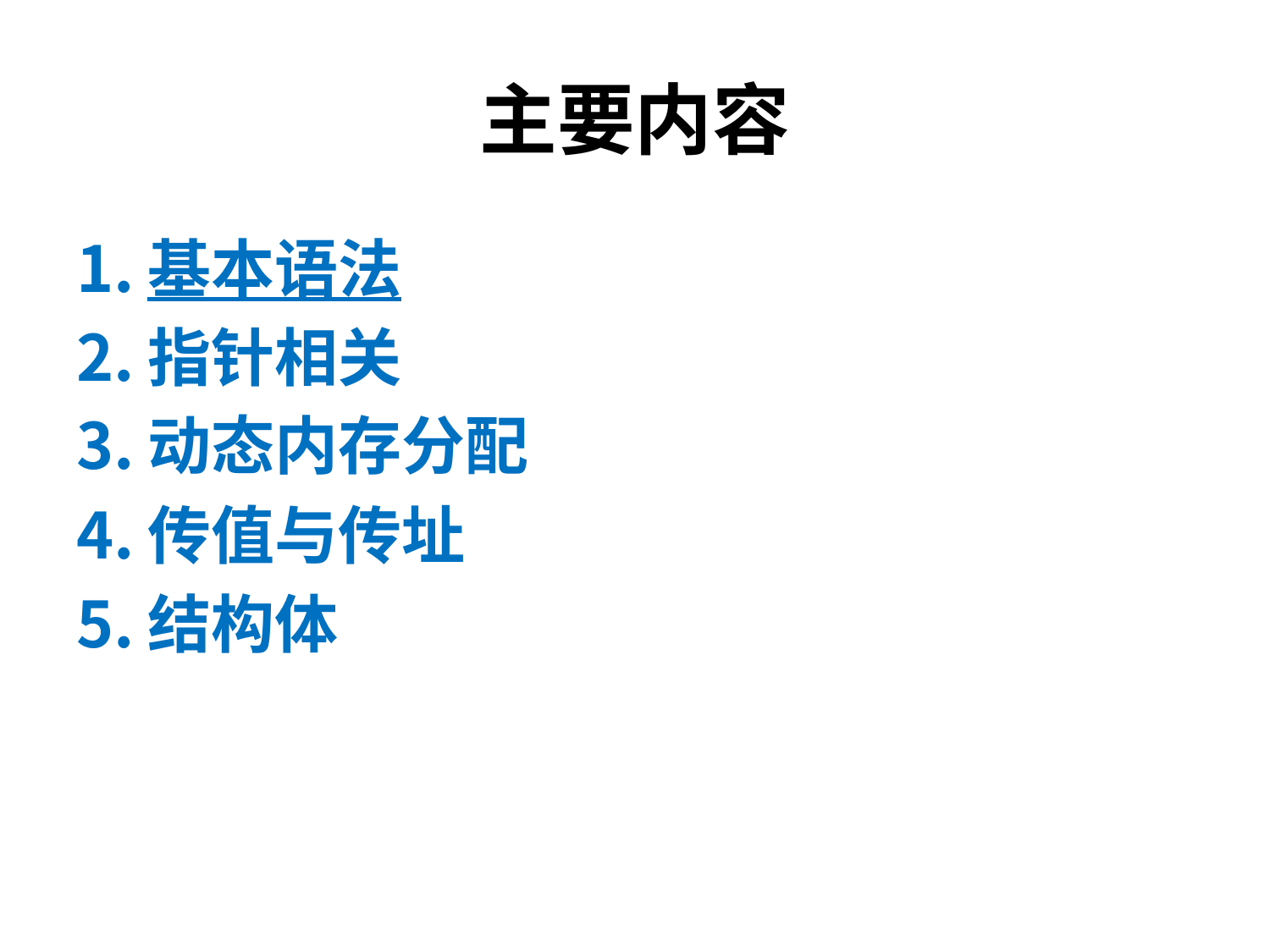

# 主要内容
基本语法
指针相关
动态内存分配
传值与传址
结构体